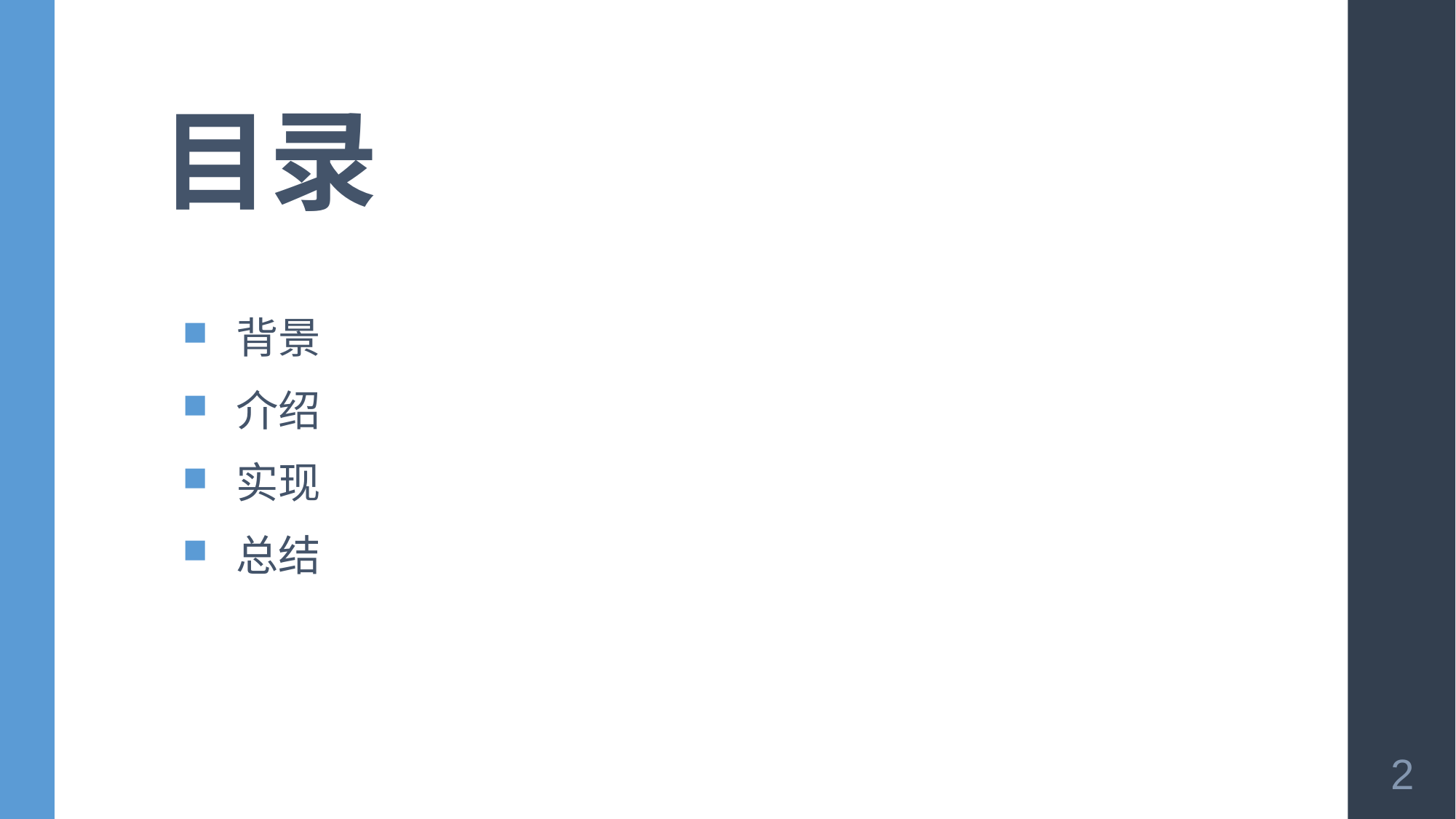

# 目录
背景
介绍
实现
总结
2